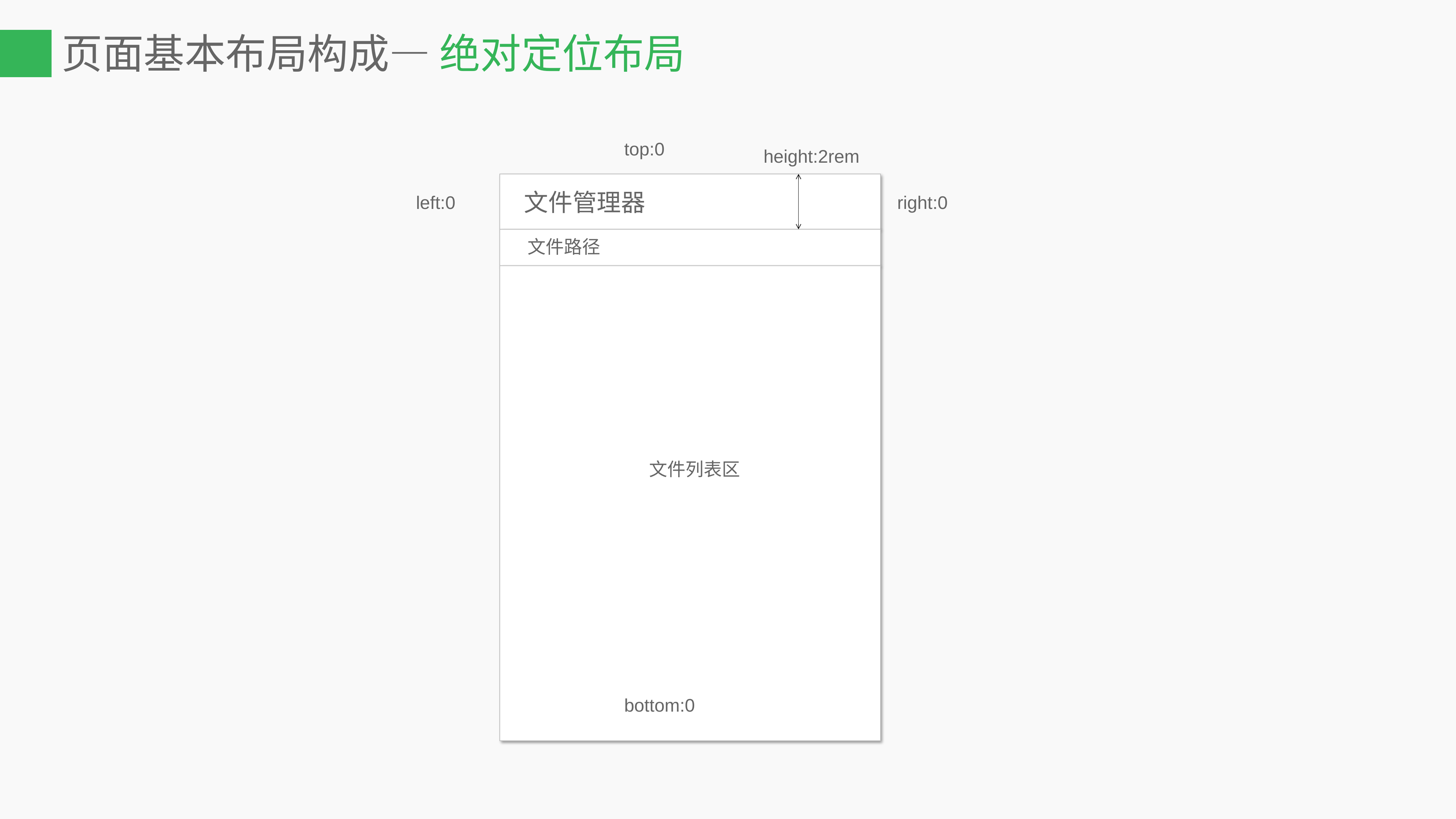

# 页面基本布局构成— 绝对定位布局
top:0
height:2rem

文件管理器
left:0
right:0

文件路径

文件列表区
bottom:0